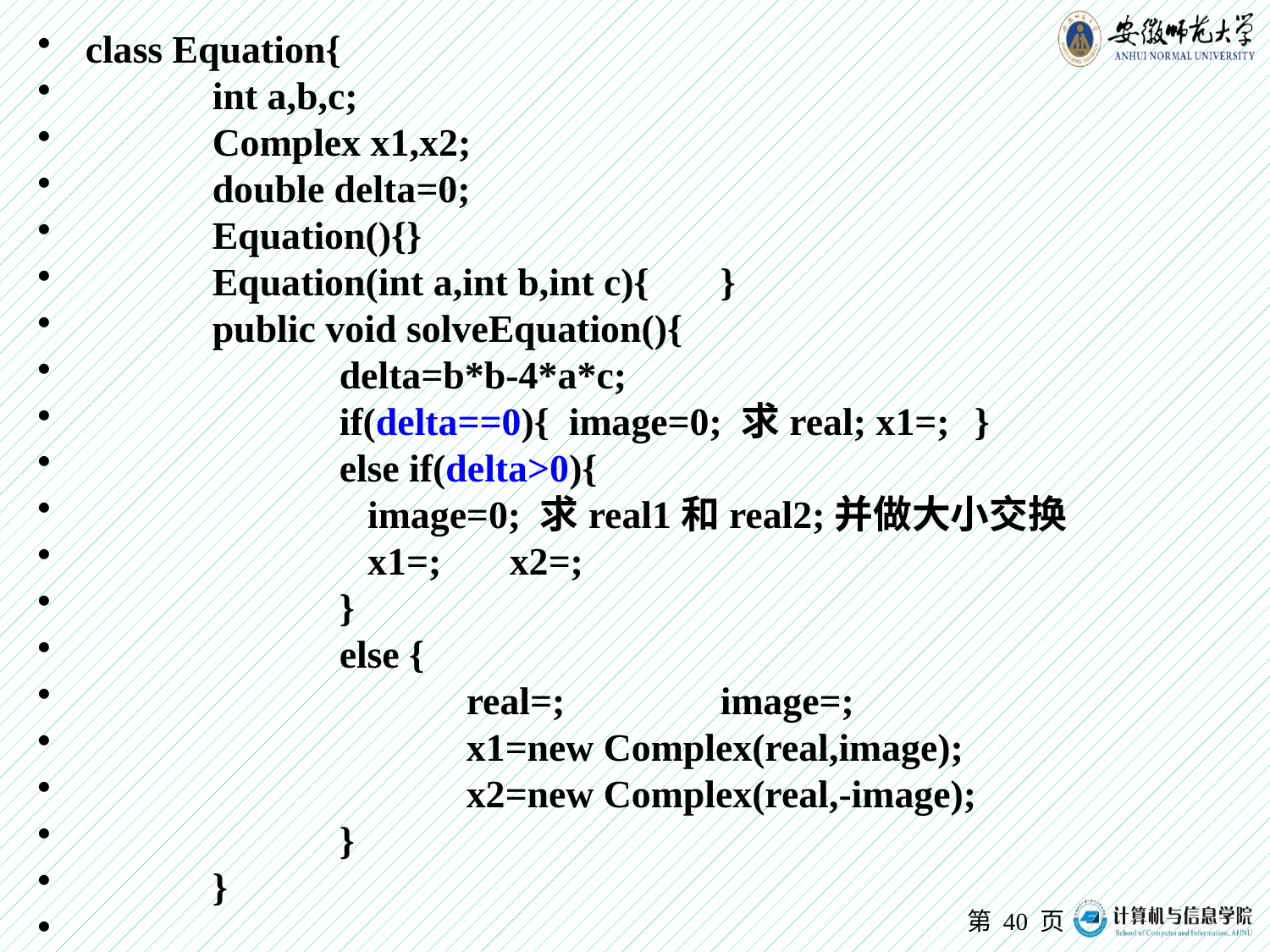

class Equation{
	int a,b,c;
	Complex x1,x2;
	double delta=0;
	Equation(){}
	Equation(int a,int b,int c){	}
	public void solveEquation(){
		delta=b*b-4*a*c;
		if(delta==0){  image=0; 求real; x1=;	}
		else if(delta>0){
                             image=0; 求real1和real2;并做大小交换
                             x1=;       x2=;
		}
		else {
			real=;		image=;
			x1=new Complex(real,image);
			x2=new Complex(real,-image);
		}
	}

第 40 页